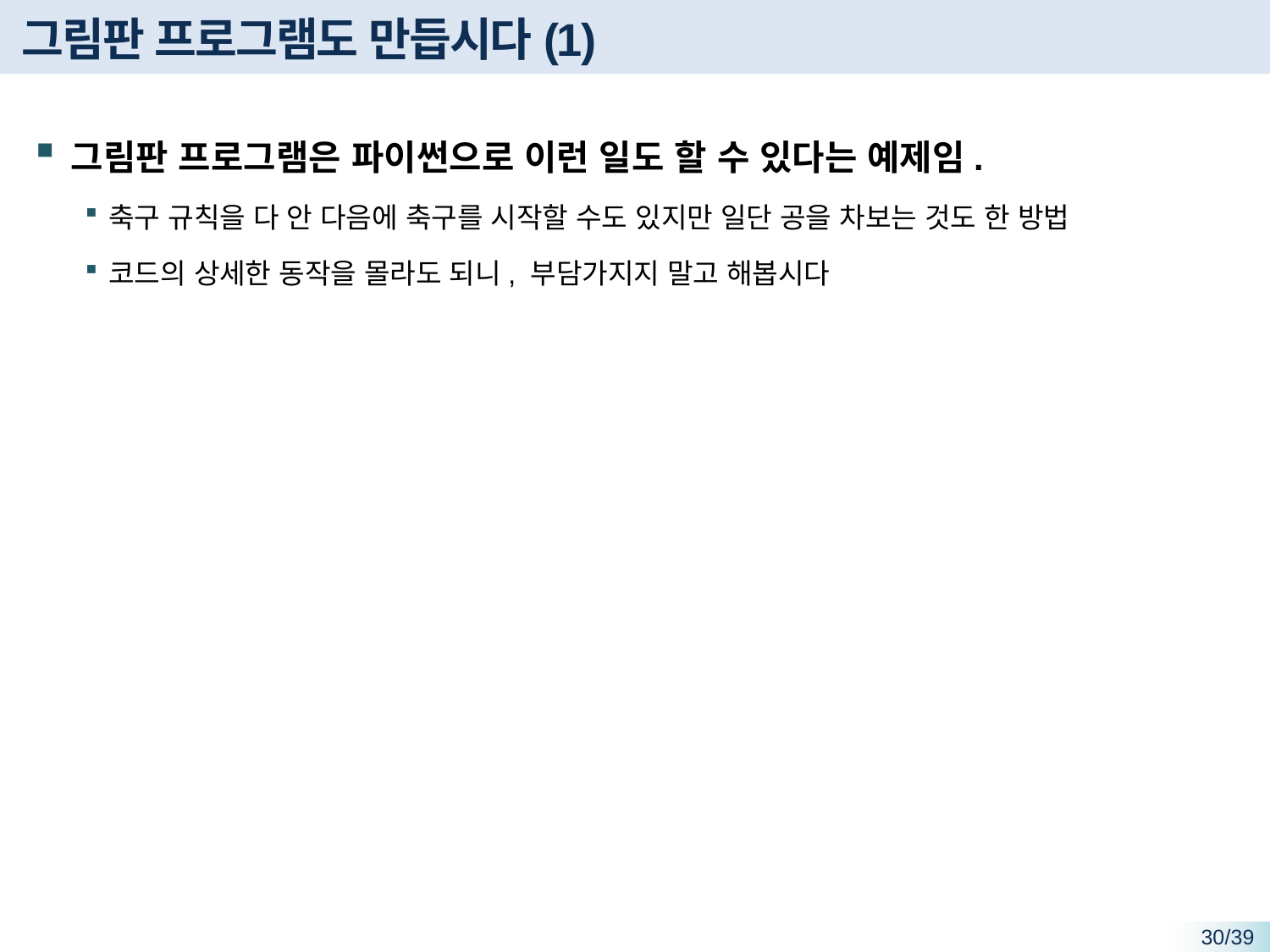

# 그림판 프로그램도 만듭시다(1)
그림판 프로그램은 파이썬으로 이런 일도 할 수 있다는 예제임.
축구 규칙을 다 안 다음에 축구를 시작할 수도 있지만 일단 공을 차보는 것도 한 방법
코드의 상세한 동작을 몰라도 되니, 부담가지지 말고 해봅시다